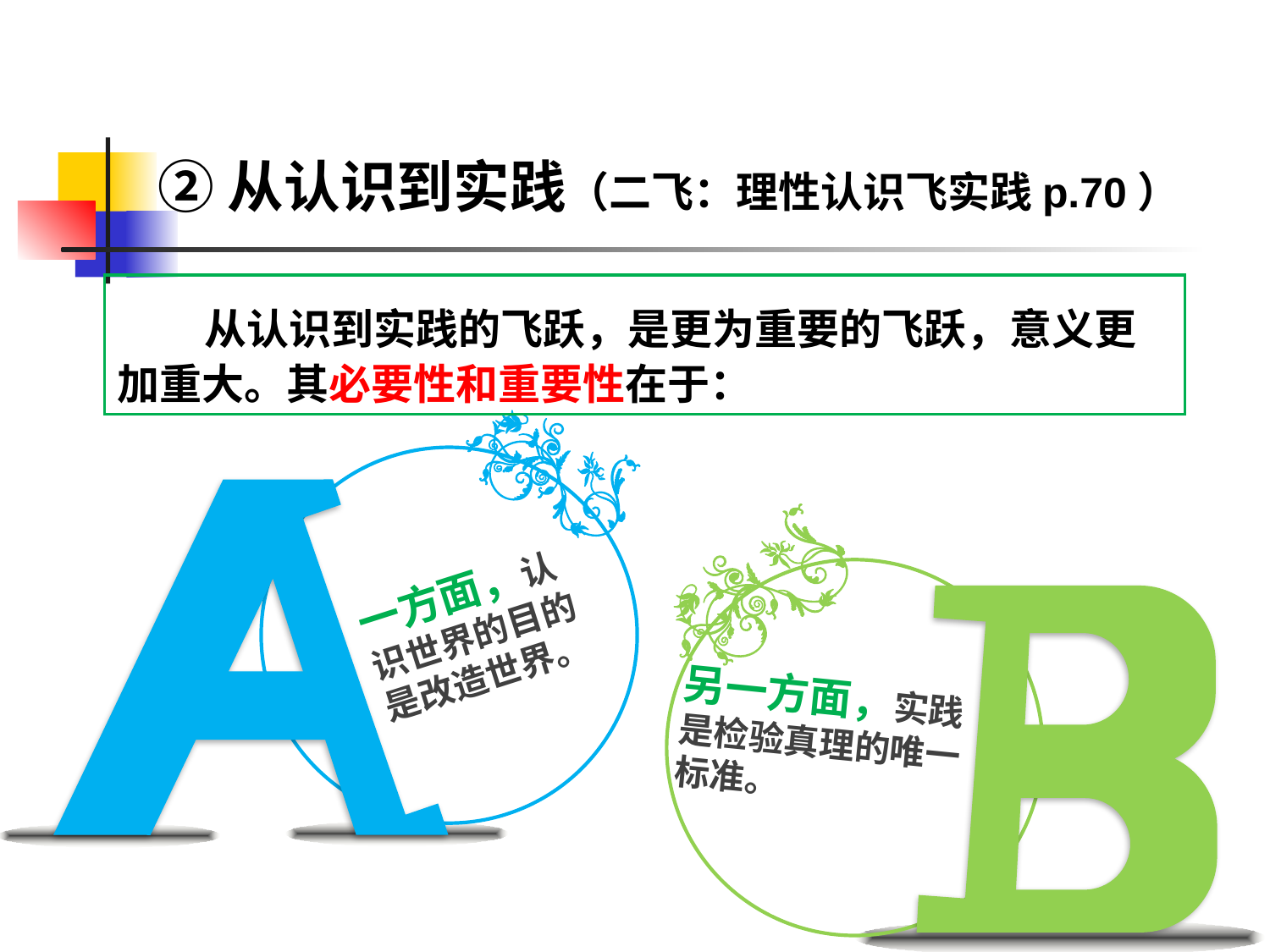

②从认识到实践（二飞：理性认识飞实践p.70）
     从认识到实践的飞跃，是更为重要的飞跃，意义更加重大。其必要性和重要性在于：

一方面，认识世界的目的是改造世界。

另一方面，实践是检验真理的唯一标准。